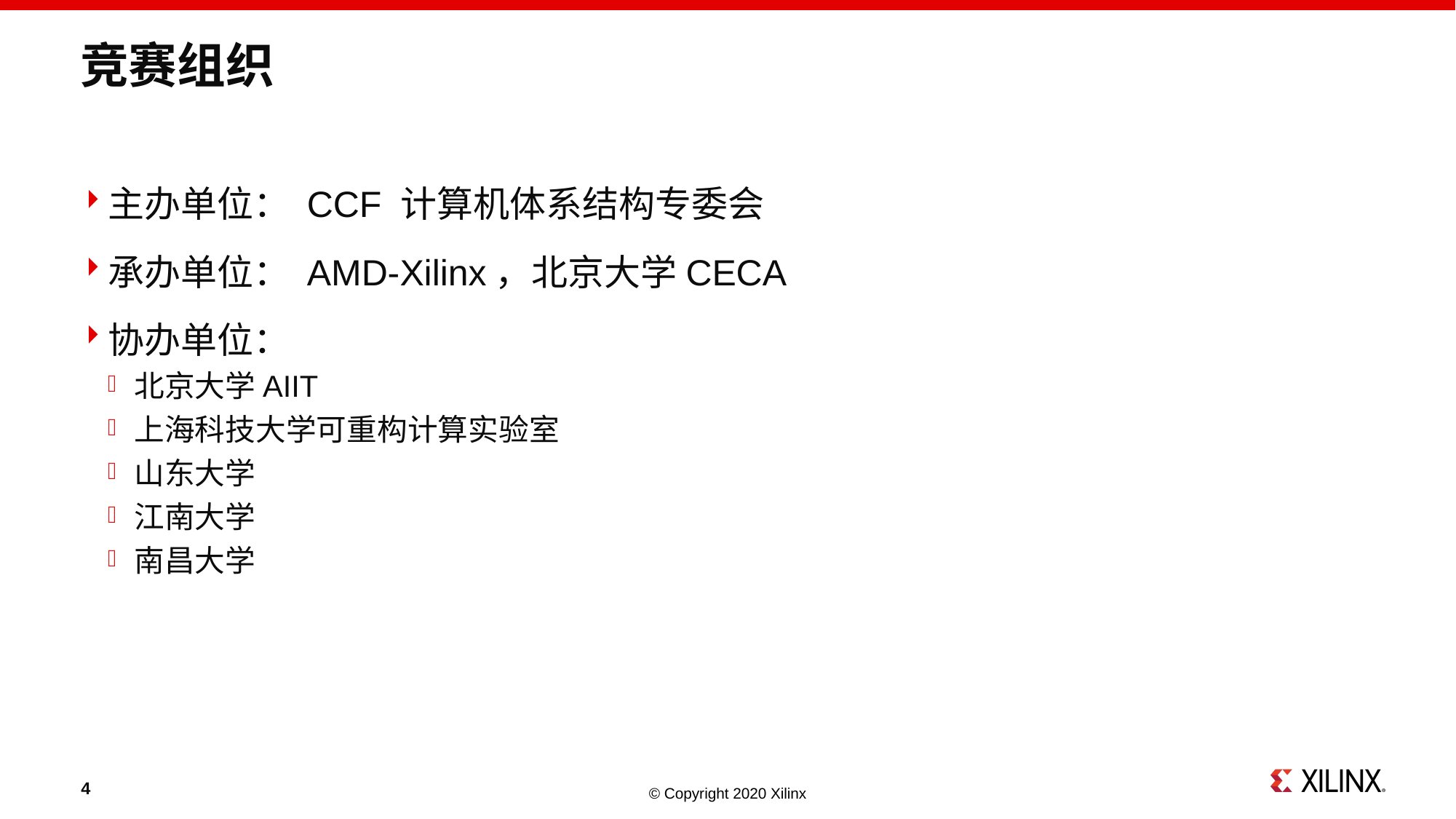

# 竞赛组织
主办单位： CCF 计算机体系结构专委会
承办单位： AMD-Xilinx，北京大学CECA
协办单位：
北京大学AIIT
上海科技大学可重构计算实验室
山东大学
江南大学
南昌大学
4